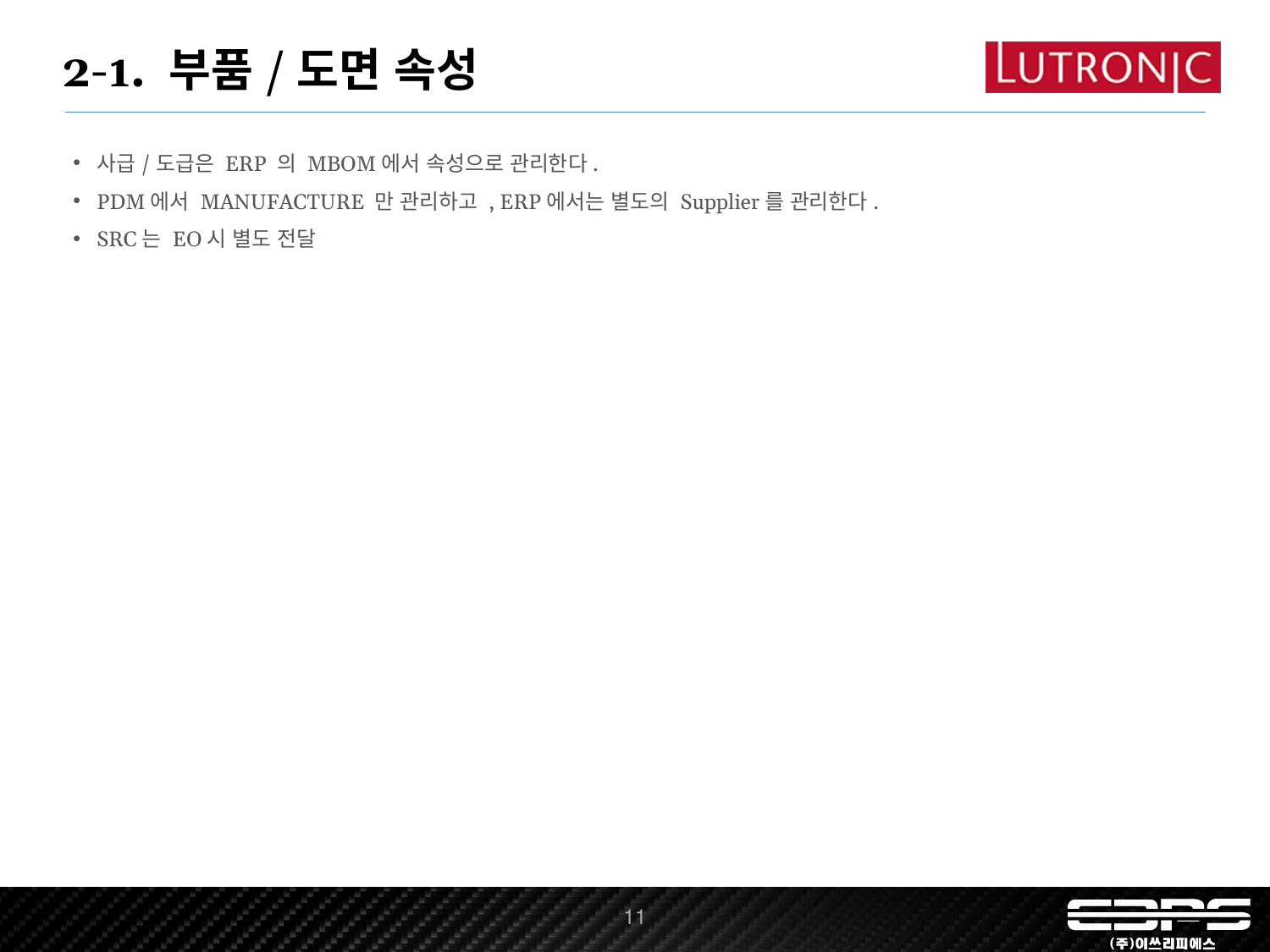

2-1. 부품/도면 속성
사급/도급은 ERP 의 MBOM에서 속성으로 관리한다.
PDM에서 MANUFACTURE 만 관리하고 , ERP에서는 별도의 Supplier를 관리한다.
SRC는 EO시 별도 전달